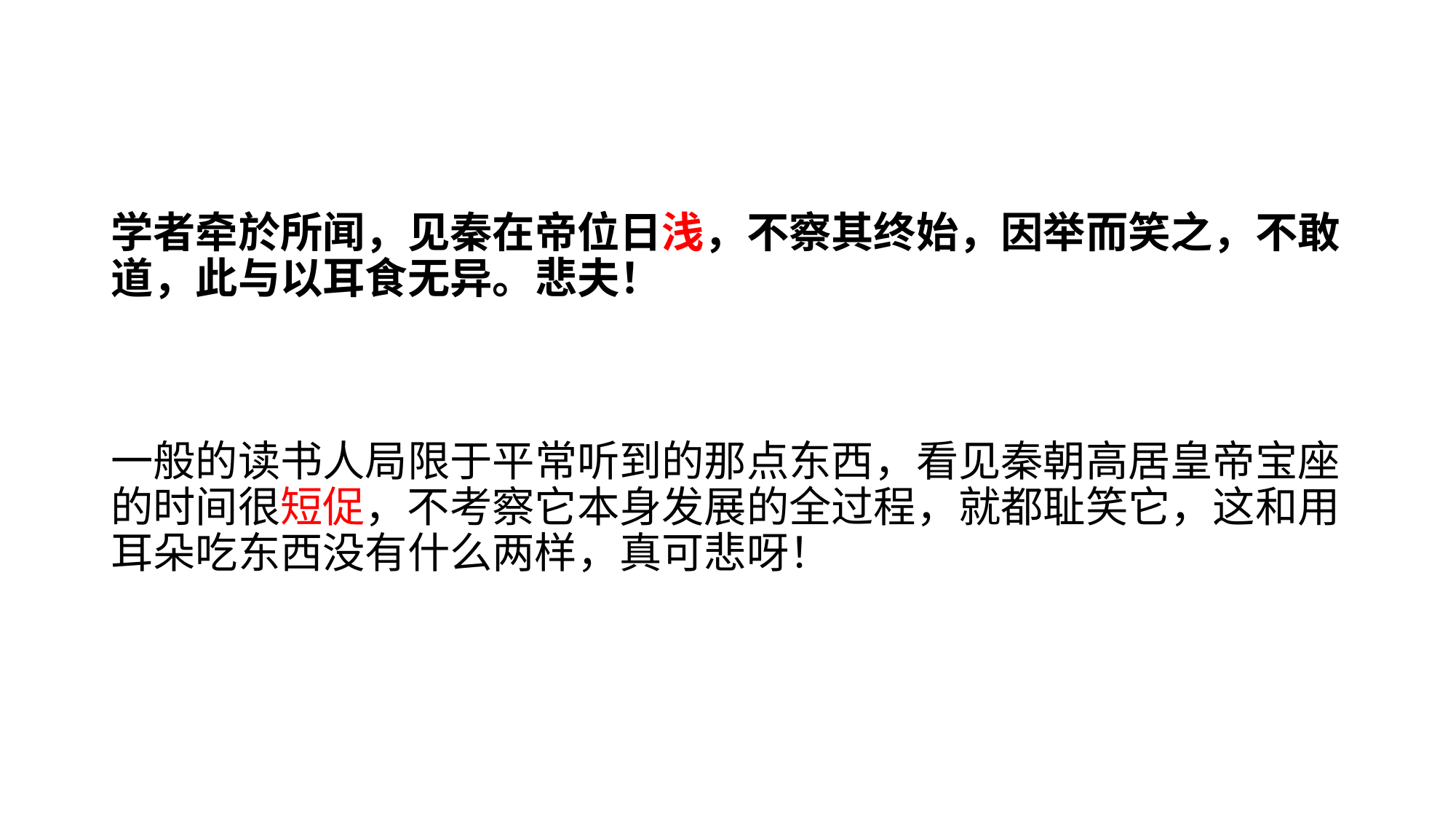

学者牵於所闻，见秦在帝位日浅，不察其终始，因举而笑之，不敢道，此与以耳食无异。悲夫！

一般的读书人局限于平常听到的那点东西，看见秦朝高居皇帝宝座的时间很短促，不考察它本身发展的全过程，就都耻笑它，这和用耳朵吃东西没有什么两样，真可悲呀！